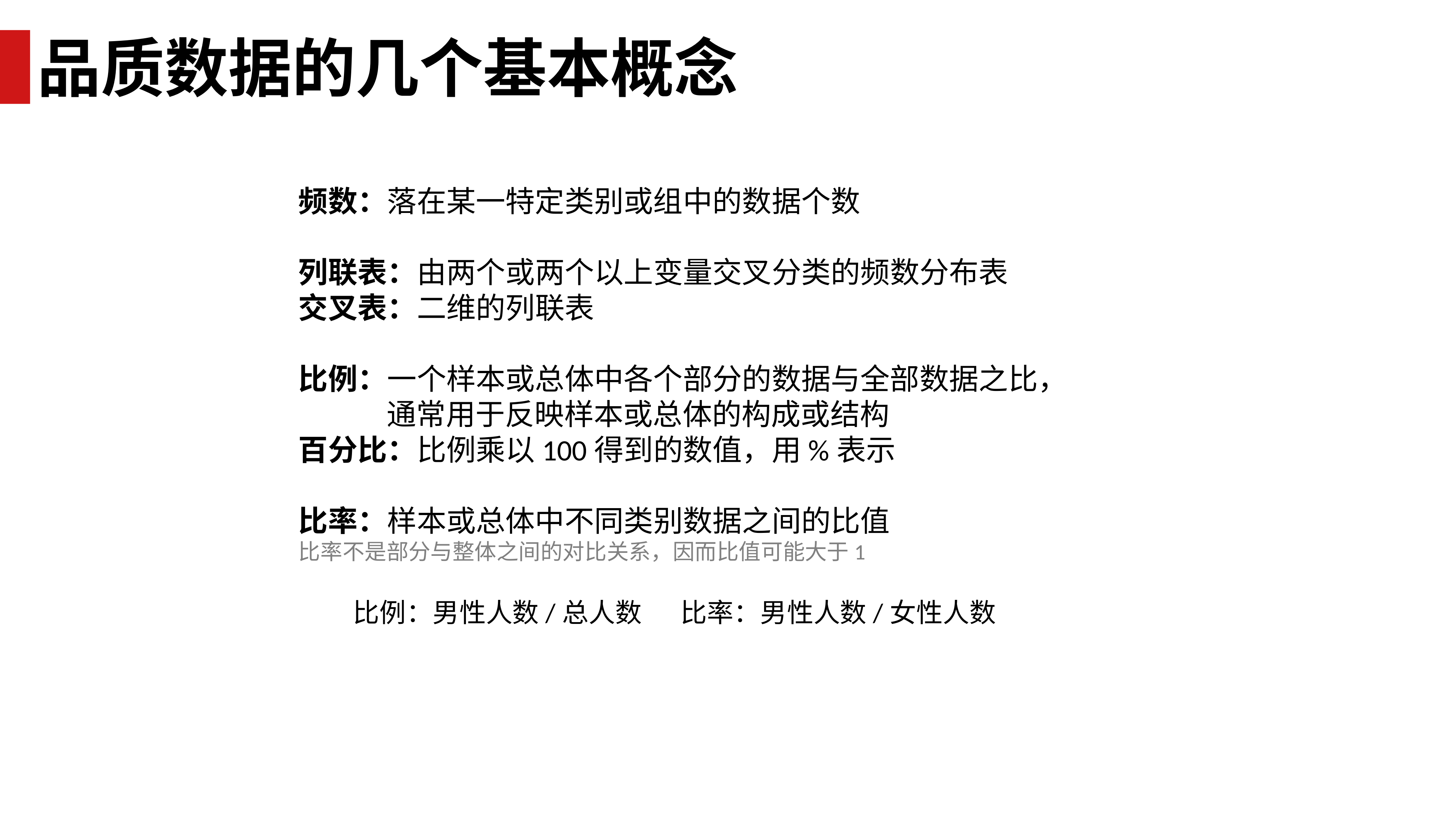

品质数据的几个基本概念

频数：落在某一特定类别或组中的数据个数

列联表：由两个或两个以上变量交叉分类的频数分布表
交叉表：二维的列联表

比例：一个样本或总体中各个部分的数据与全部数据之比，
	    通常用于反映样本或总体的构成或结构
百分比：比例乘以100得到的数值，用%表示

比率：样本或总体中不同类别数据之间的比值
比率不是部分与整体之间的对比关系，因而比值可能大于1

	比例：男性人数/总人数  	比率：男性人数/女性人数
48